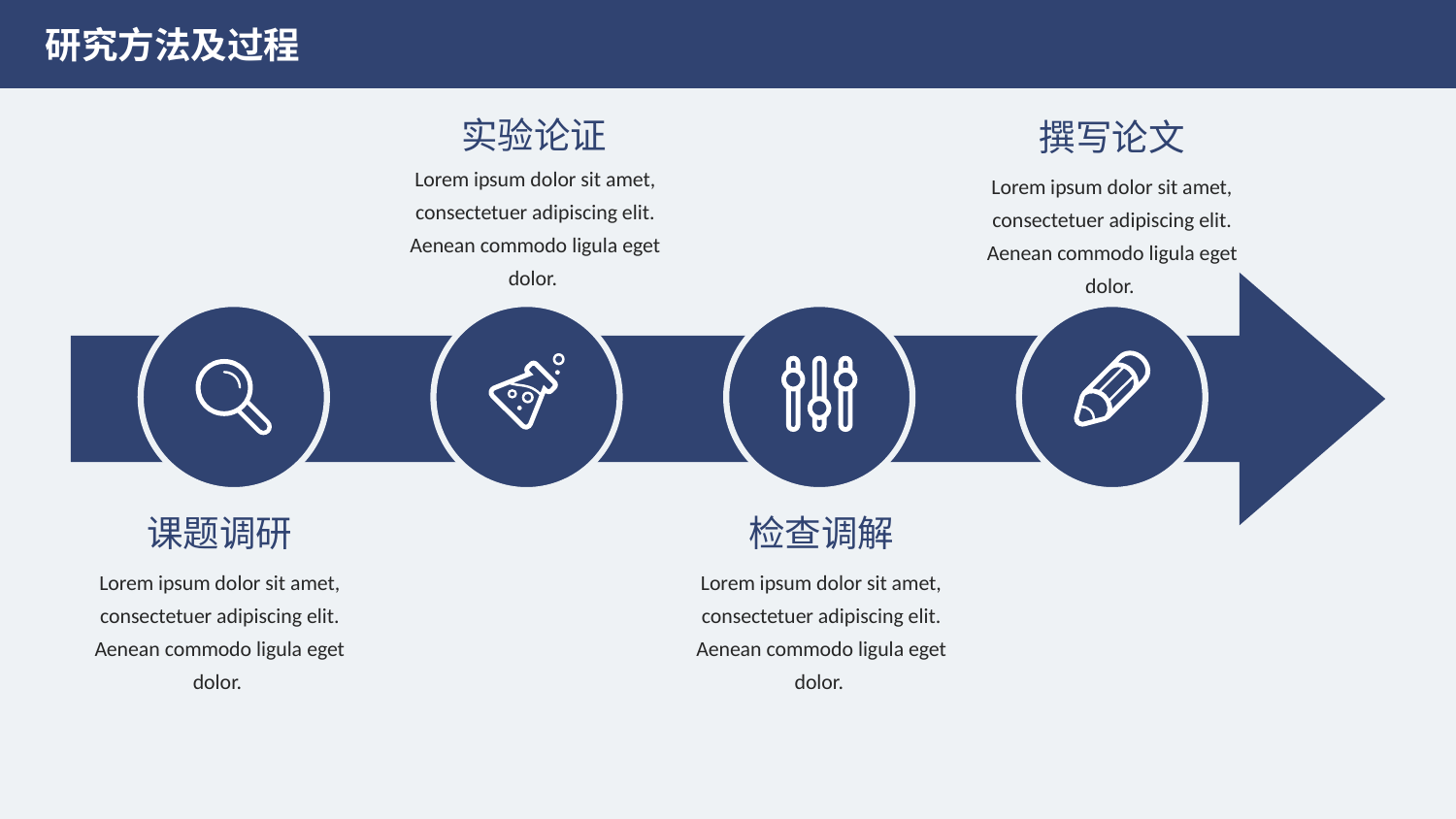

研究方法及过程
实验论证
撰写论文
Lorem ipsum dolor sit amet, consectetuer adipiscing elit. Aenean commodo ligula eget dolor.
Lorem ipsum dolor sit amet, consectetuer adipiscing elit. Aenean commodo ligula eget dolor.

课题调研
检查调解
Lorem ipsum dolor sit amet, consectetuer adipiscing elit. Aenean commodo ligula eget dolor.
Lorem ipsum dolor sit amet, consectetuer adipiscing elit. Aenean commodo ligula eget dolor.